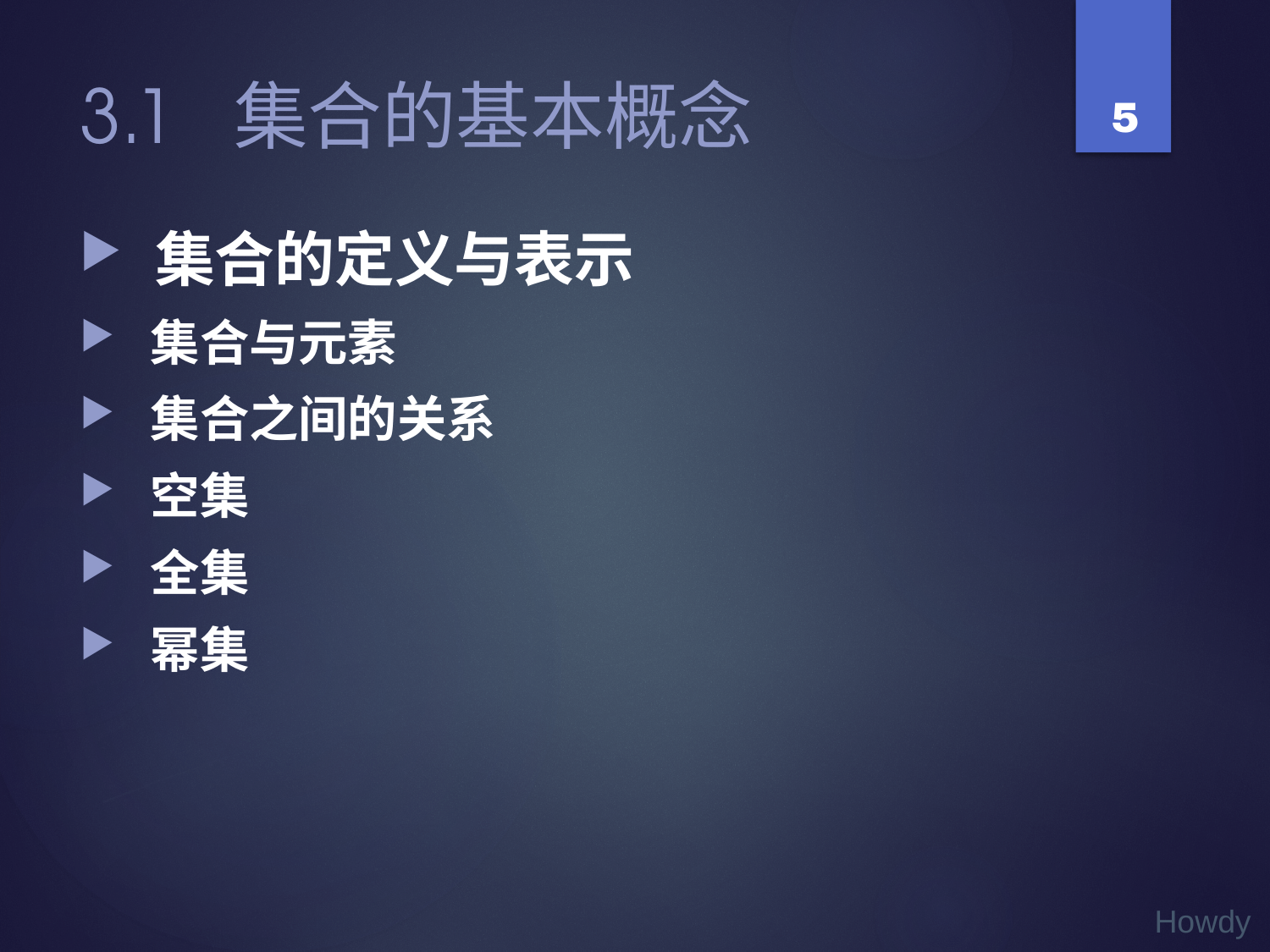

5
# 3.1  集合的基本概念
 集合的定义与表示
 集合与元素
 集合之间的关系
 空集
 全集
 幂集